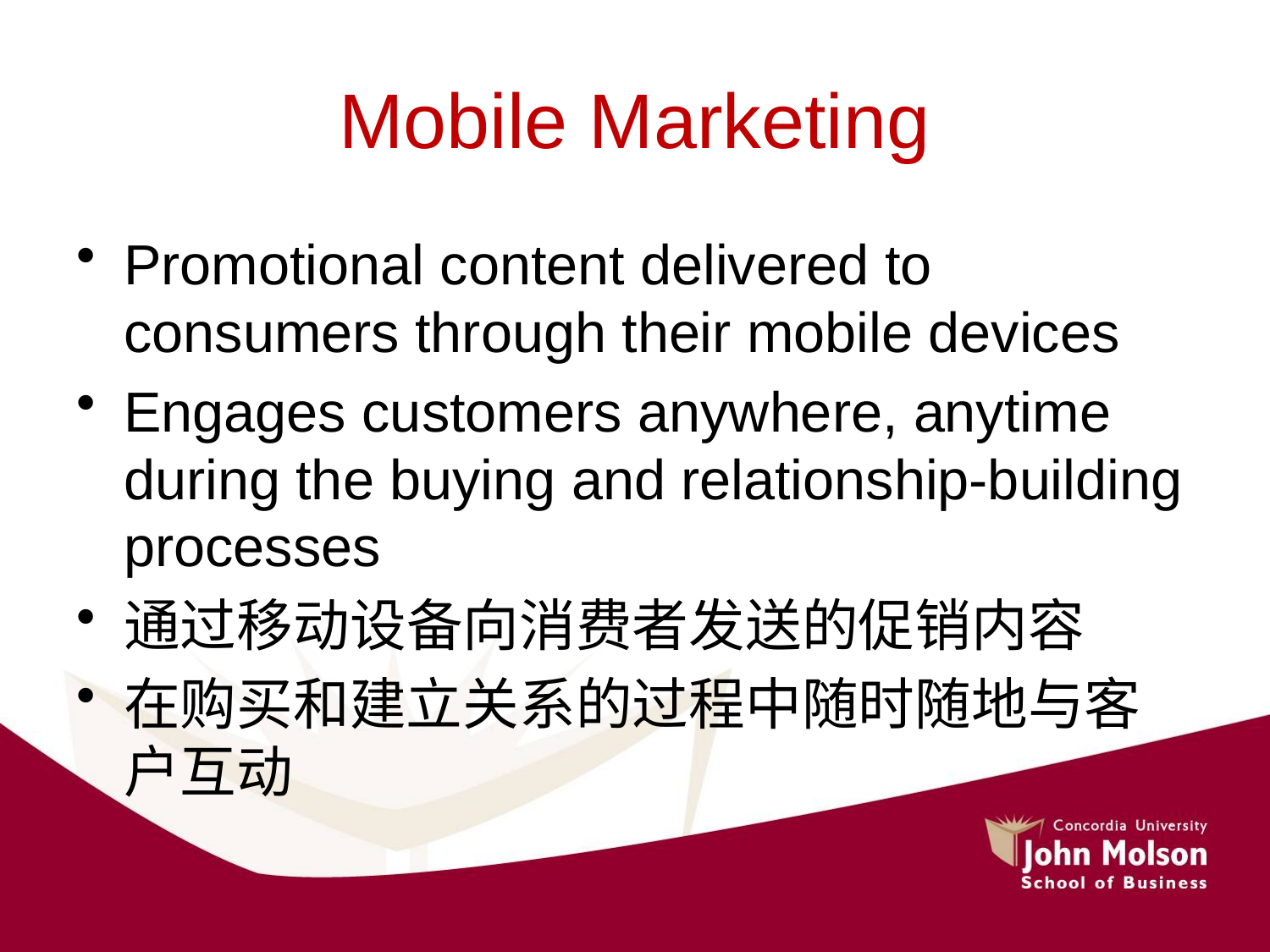

# Mobile Marketing
Promotional content delivered to consumers through their mobile devices
Engages customers anywhere, anytime during the buying and relationship-building processes
通过移动设备向消费者发送的促销内容
在购买和建立关系的过程中随时随地与客户互动